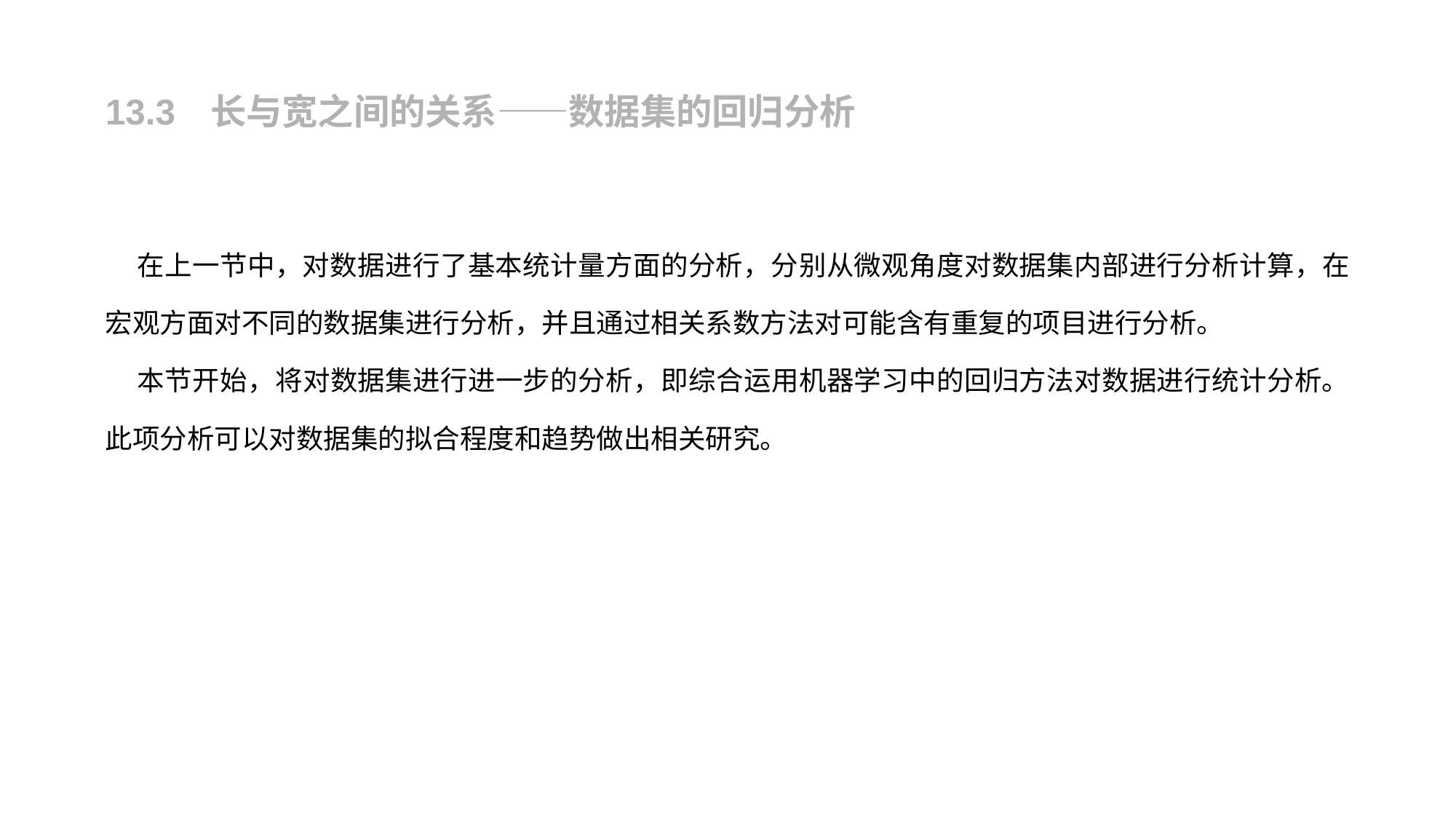

# 13.3  长与宽之间的关系——数据集的回归分析
在上一节中，对数据进行了基本统计量方面的分析，分别从微观角度对数据集内部进行分析计算，在宏观方面对不同的数据集进行分析，并且通过相关系数方法对可能含有重复的项目进行分析。
本节开始，将对数据集进行进一步的分析，即综合运用机器学习中的回归方法对数据进行统计分析。此项分析可以对数据集的拟合程度和趋势做出相关研究。